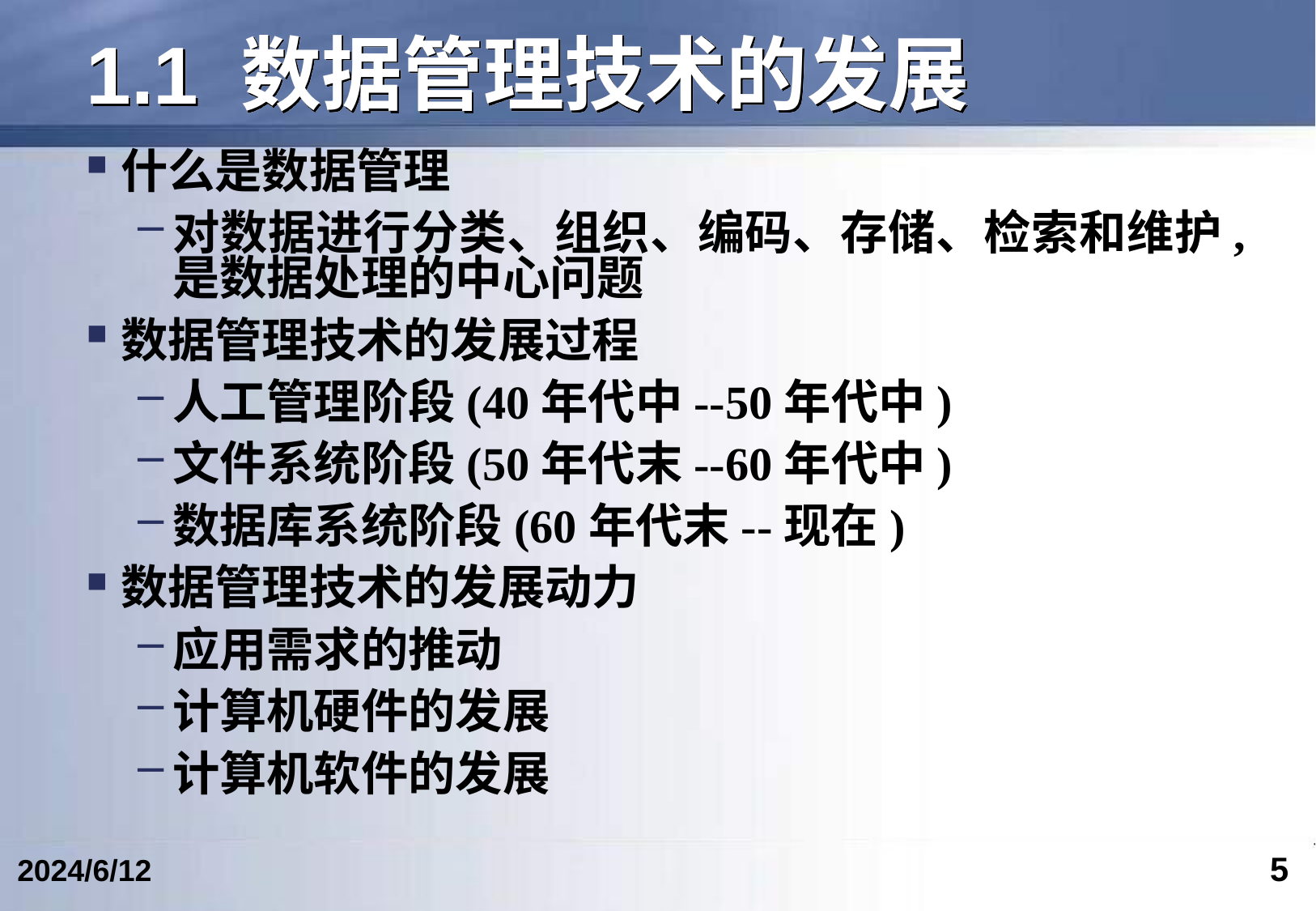

# 1.1 数据管理技术的发展
什么是数据管理
对数据进行分类、组织、编码、存储、检索和维护,是数据处理的中心问题
数据管理技术的发展过程
人工管理阶段(40年代中--50年代中)
文件系统阶段(50年代末--60年代中)
数据库系统阶段(60年代末--现在)
数据管理技术的发展动力
应用需求的推动
计算机硬件的发展
计算机软件的发展
5
2024/6/12